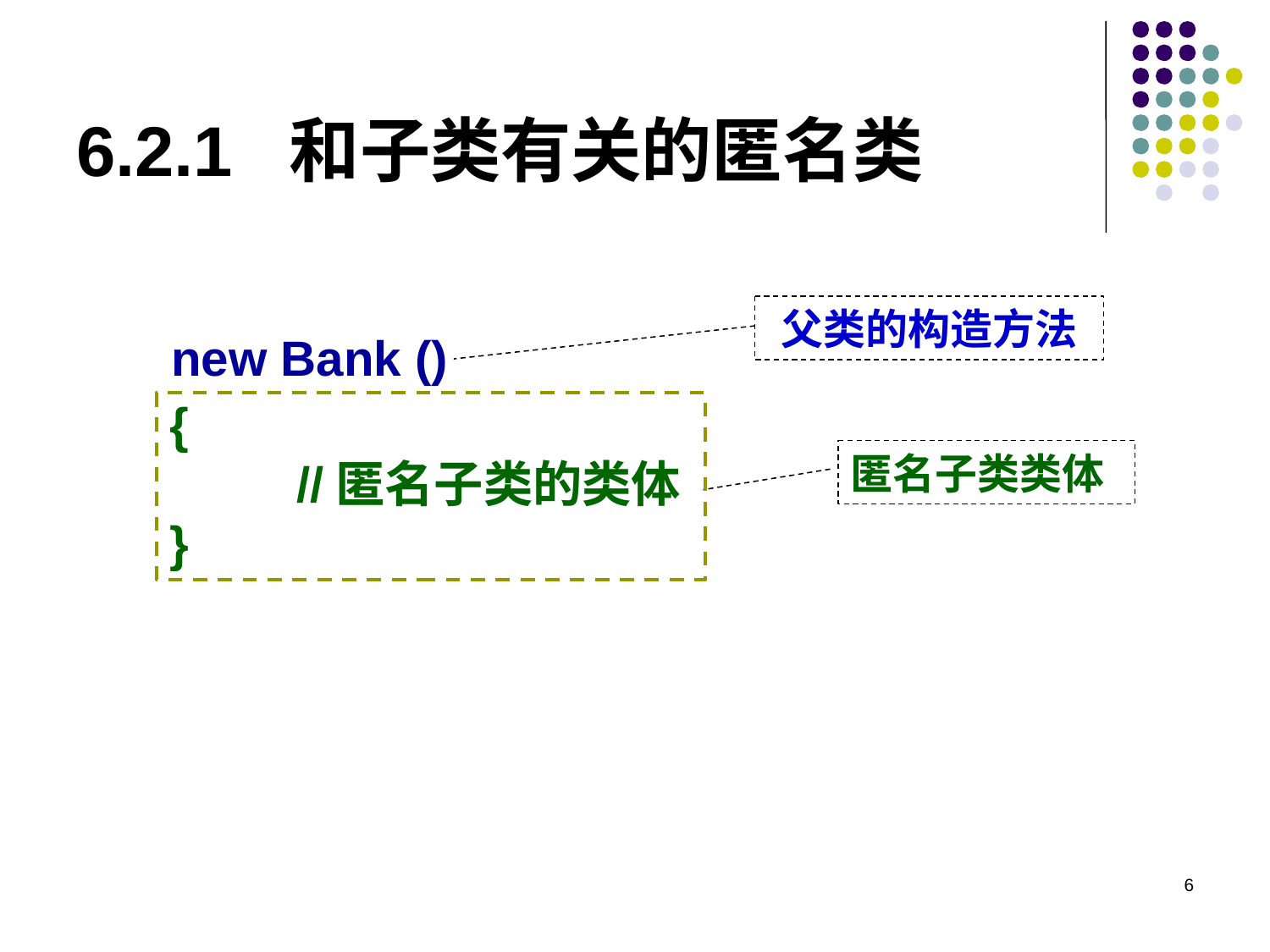

# 6.2.1  和子类有关的匿名类

父类的构造方法
new Bank ()
{
	//匿名子类的类体
}

匿名子类类体
6